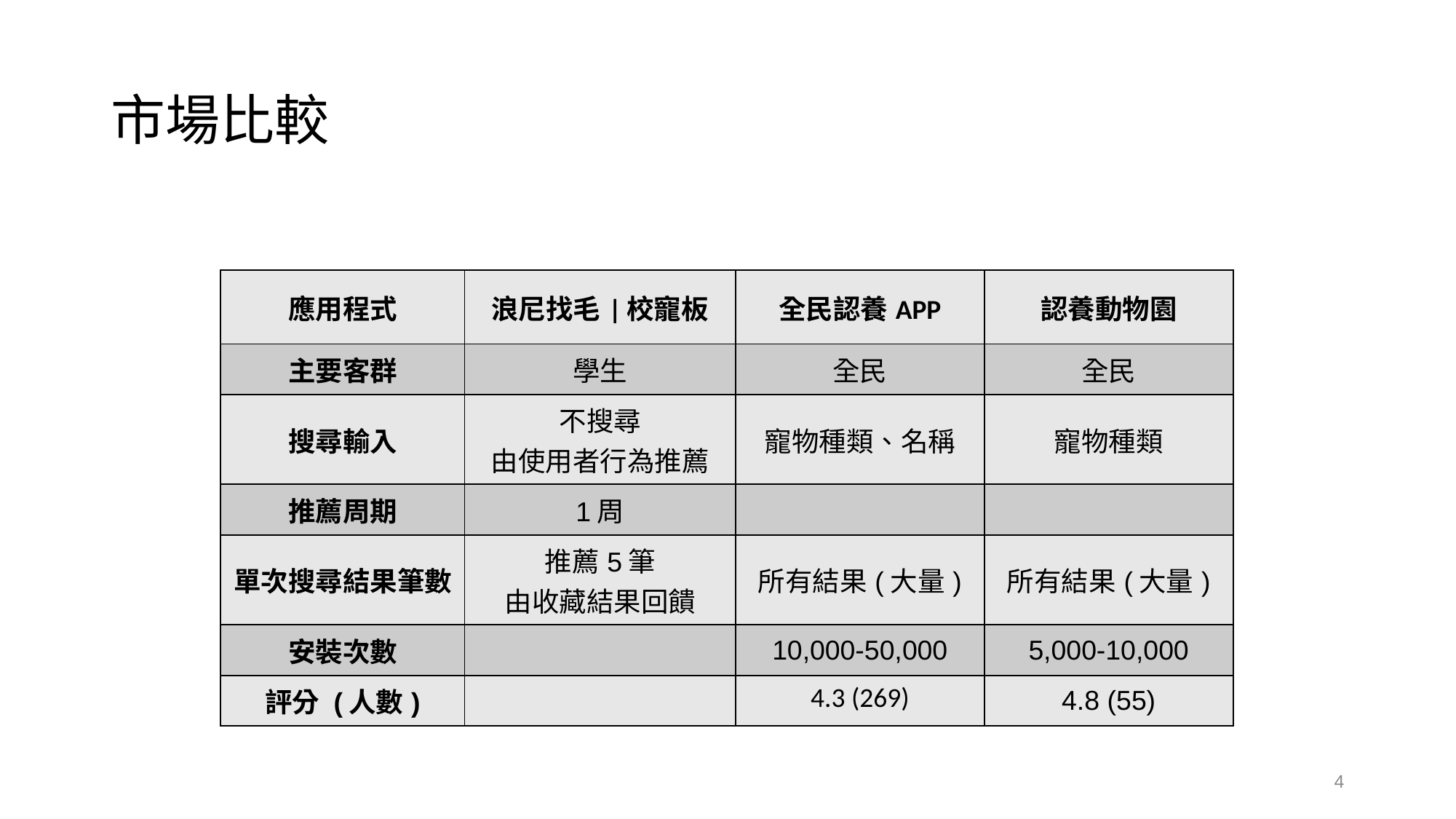

# 市場比較

| 應用程式 | 浪尼找毛|校寵板 | 全民認養APP | 認養動物園 |
| --- | --- | --- | --- |
| 主要客群 | 學生 | 全民 | 全民 |
| 搜尋輸入 | 不搜尋 由使用者行為推薦 | 寵物種類、名稱 | 寵物種類 |
| 推薦周期 | 1周 |  |  |
| 單次搜尋結果筆數 | 推薦5筆 由收藏結果回饋 | 所有結果(大量) | 所有結果(大量) |
| 安裝次數 |  | 10,000-50,000 | 5,000-10,000 |
| 評分 (人數) |  | 4.3 (269) | 4.8 (55) |
4